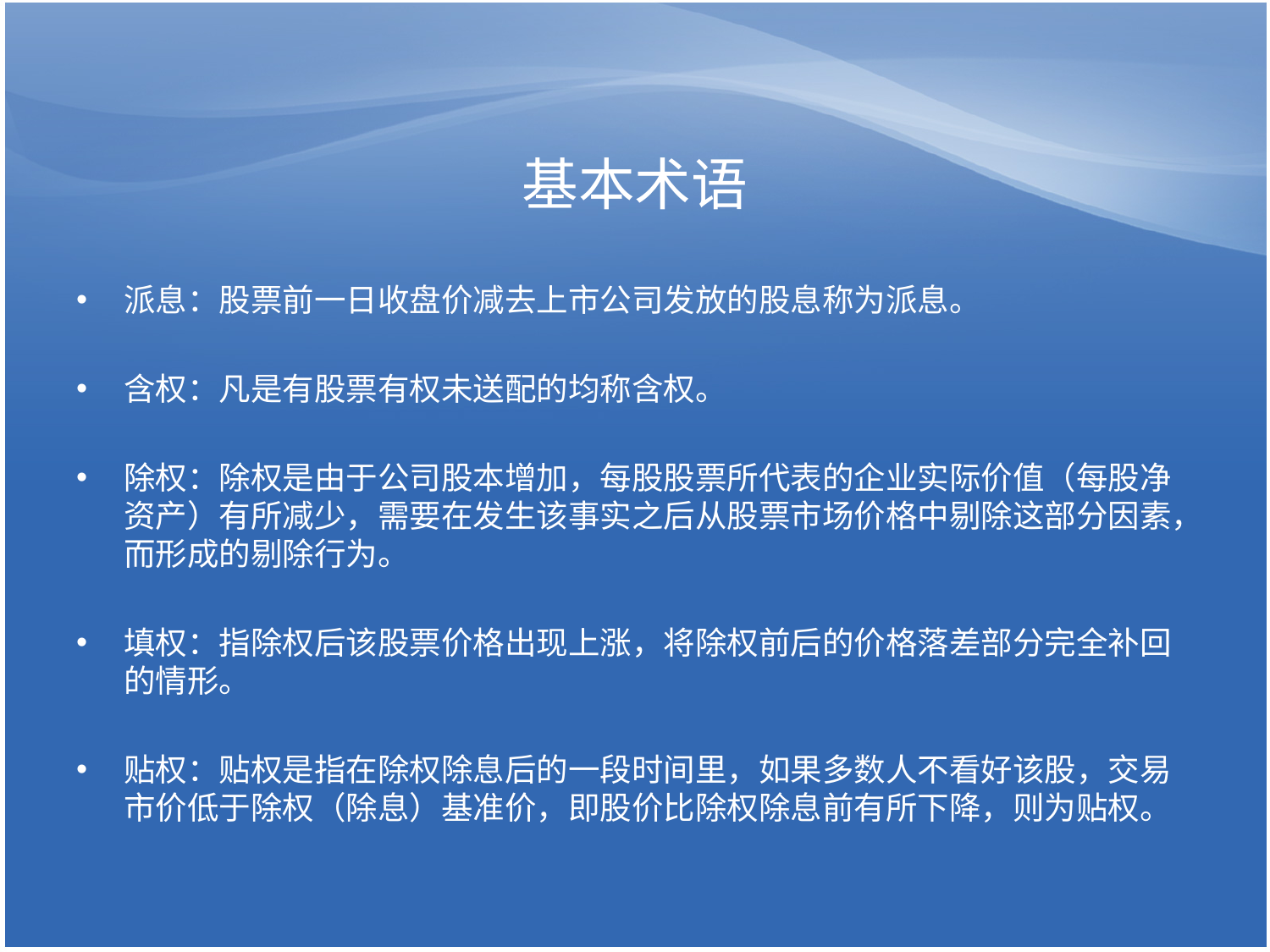

# 基本术语
派息：股票前一日收盘价减去上市公司发放的股息称为派息。

含权：凡是有股票有权未送配的均称含权。

除权：除权是由于公司股本增加，每股股票所代表的企业实际价值（每股净资产）有所减少，需要在发生该事实之后从股票市场价格中剔除这部分因素，而形成的剔除行为。

填权：指除权后该股票价格出现上涨，将除权前后的价格落差部分完全补回的情形。

贴权：贴权是指在除权除息后的一段时间里，如果多数人不看好该股，交易市价低于除权（除息）基准价，即股价比除权除息前有所下降，则为贴权。